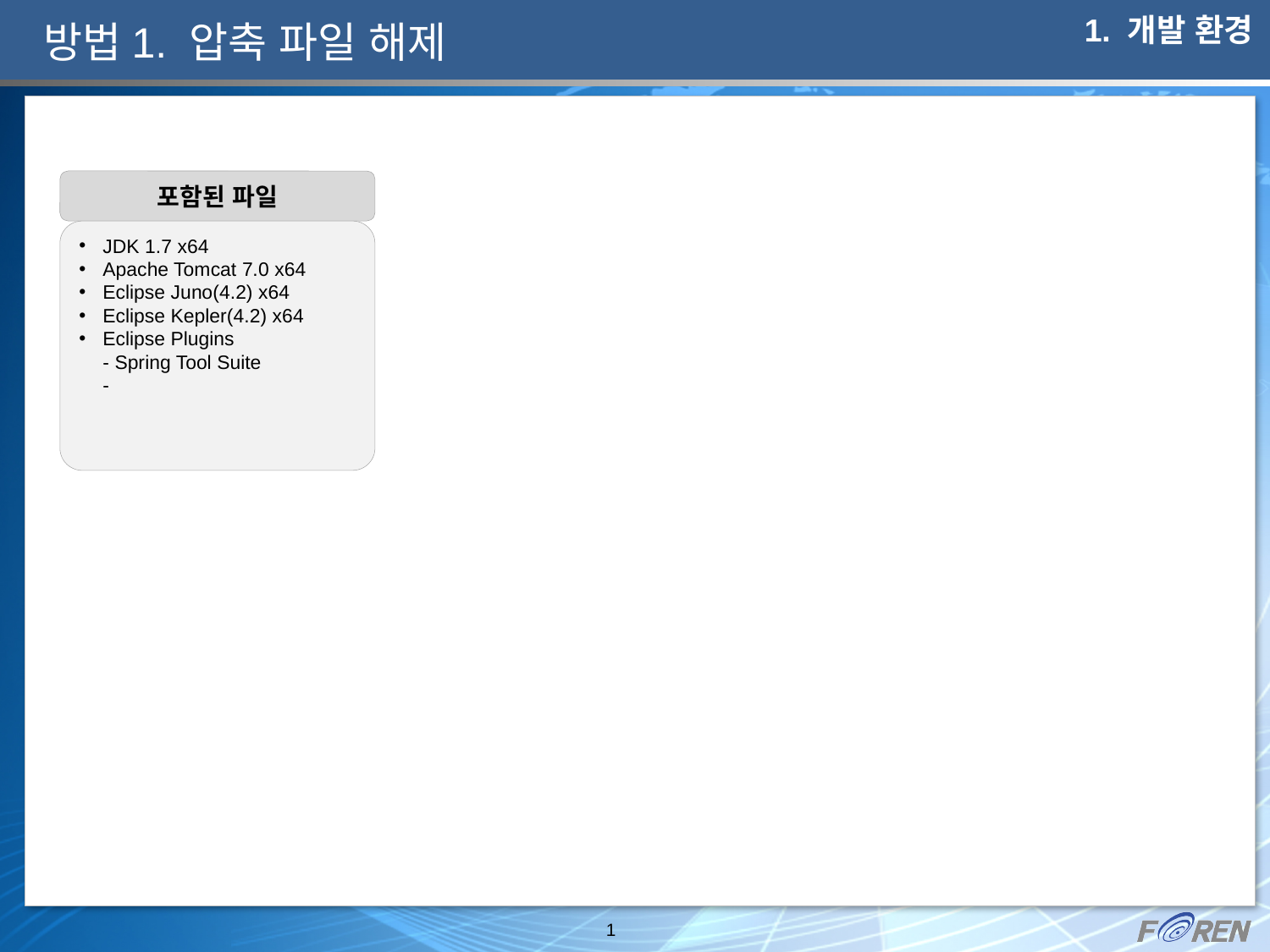

# 방법1. 압축 파일 해제
포함된 파일
JDK 1.7 x64
Apache Tomcat 7.0 x64
Eclipse Juno(4.2) x64
Eclipse Kepler(4.2) x64
Eclipse Plugins
- Spring Tool Suite
-